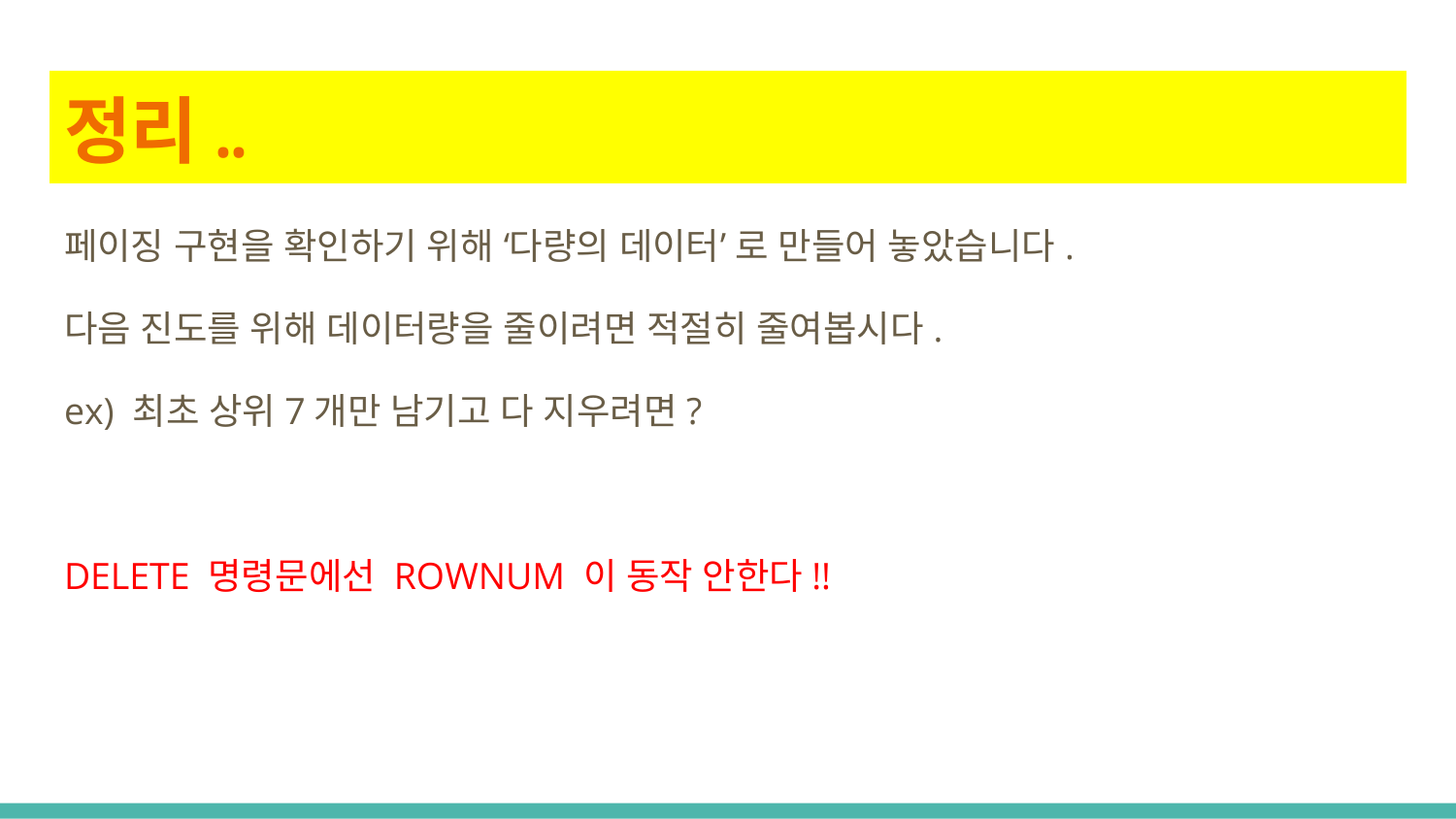

# 정리..
페이징 구현을 확인하기 위해 ‘다량의 데이터’ 로 만들어 놓았습니다.
다음 진도를 위해 데이터량을 줄이려면 적절히 줄여봅시다.
ex) 최초 상위7개만 남기고 다 지우려면?

DELETE 명령문에선 ROWNUM 이 동작 안한다!!